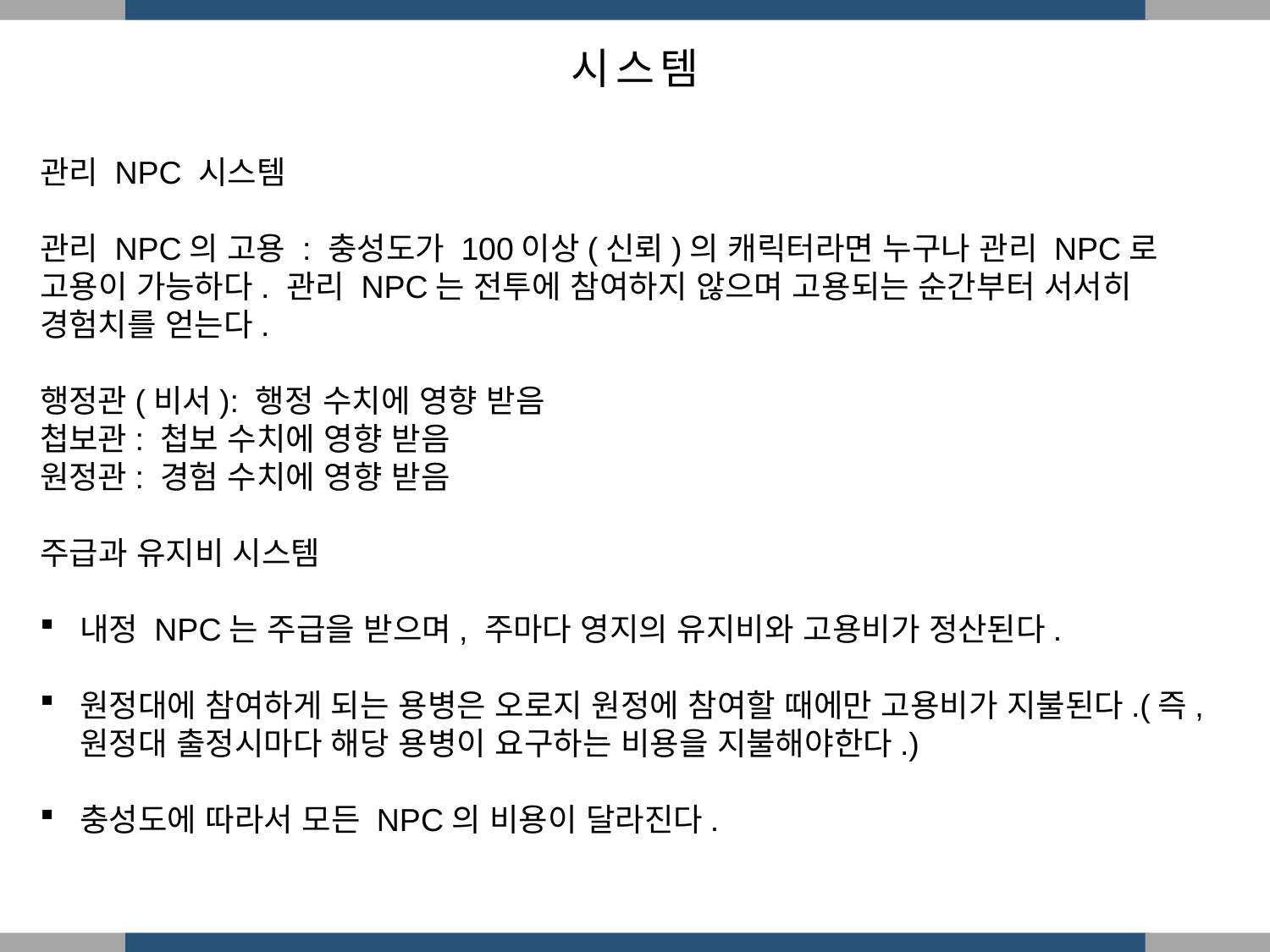

시스템
관리 NPC 시스템

관리 NPC의 고용 : 충성도가 100이상(신뢰)의 캐릭터라면 누구나 관리 NPC로 고용이 가능하다. 관리 NPC는 전투에 참여하지 않으며 고용되는 순간부터 서서히 경험치를 얻는다.

행정관(비서): 행정 수치에 영향 받음
첩보관: 첩보 수치에 영향 받음
원정관: 경험 수치에 영향 받음

주급과 유지비 시스템

내정 NPC는 주급을 받으며, 주마다 영지의 유지비와 고용비가 정산된다.

원정대에 참여하게 되는 용병은 오로지 원정에 참여할 때에만 고용비가 지불된다.(즉, 원정대 출정시마다 해당 용병이 요구하는 비용을 지불해야한다.)

충성도에 따라서 모든 NPC의 비용이 달라진다.